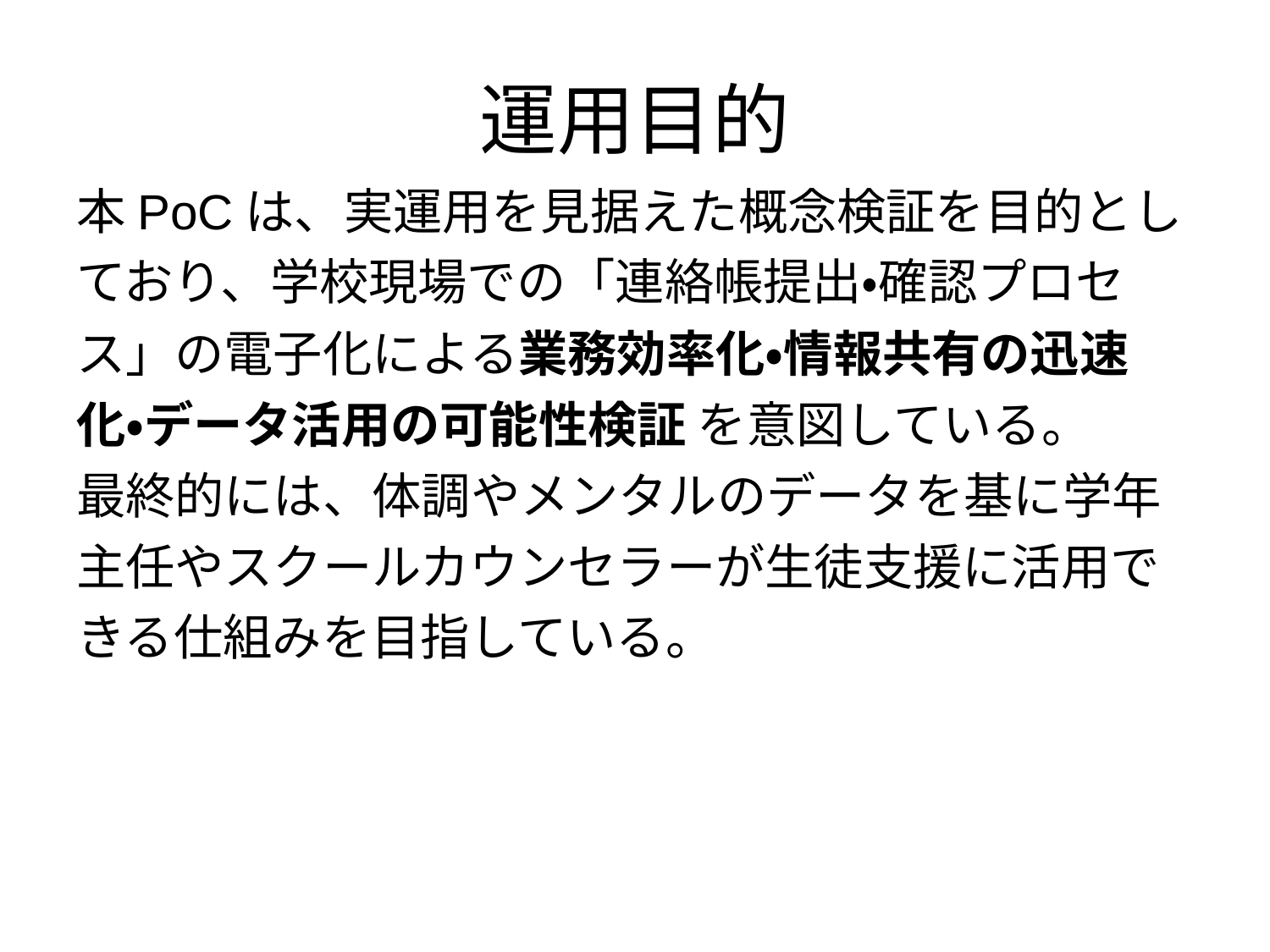

# 運用目的
本PoCは、実運用を見据えた概念検証を目的としており、学校現場での「連絡帳提出・確認プロセス」の電子化による業務効率化・情報共有の迅速化・データ活用の可能性検証 を意図している。
最終的には、体調やメンタルのデータを基に学年主任やスクールカウンセラーが生徒支援に活用できる仕組みを目指している。